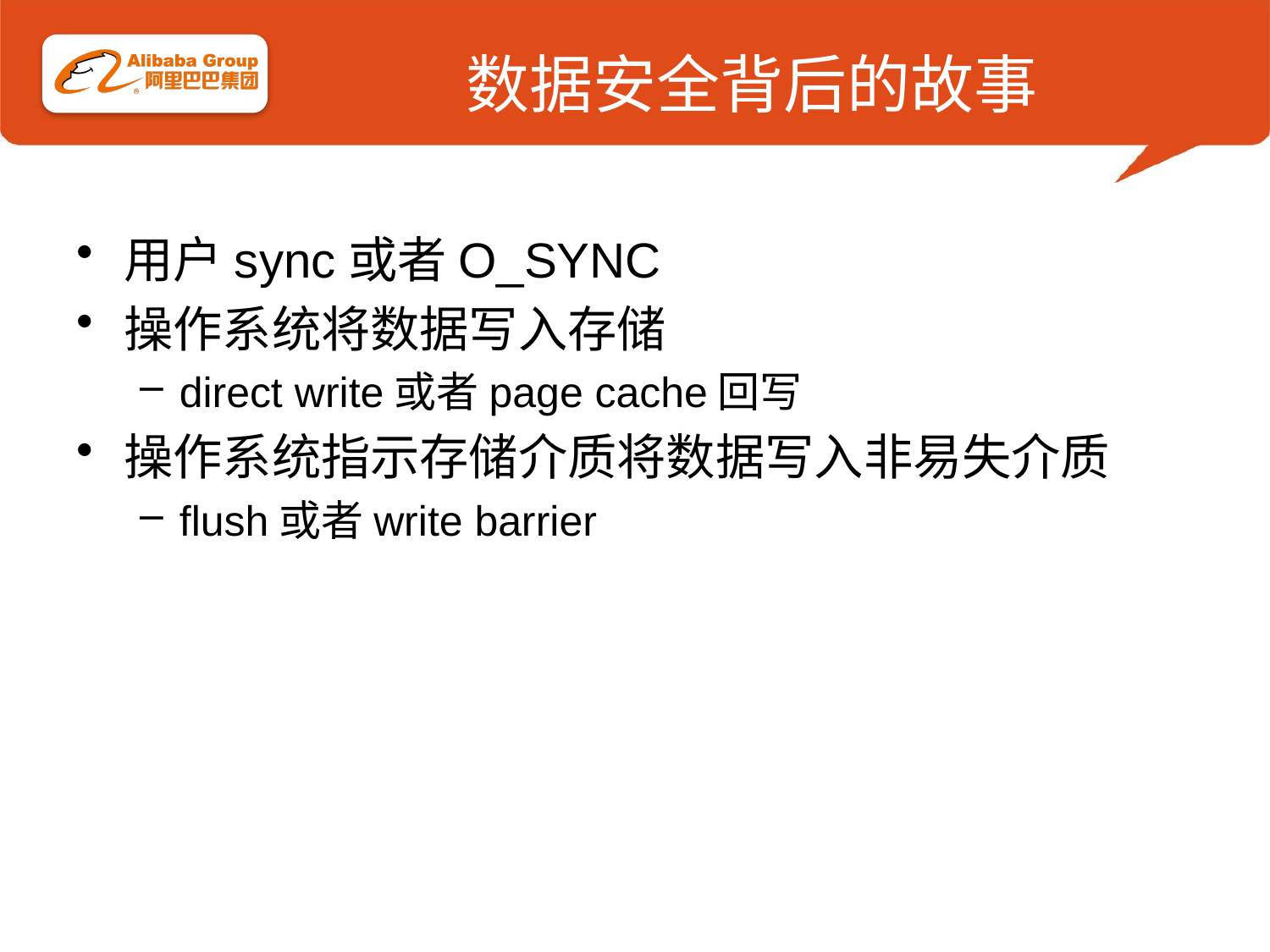

# 数据安全背后的故事
用户sync或者O_SYNC
操作系统将数据写入存储
direct write或者page cache回写
操作系统指示存储介质将数据写入非易失介质
flush或者write barrier